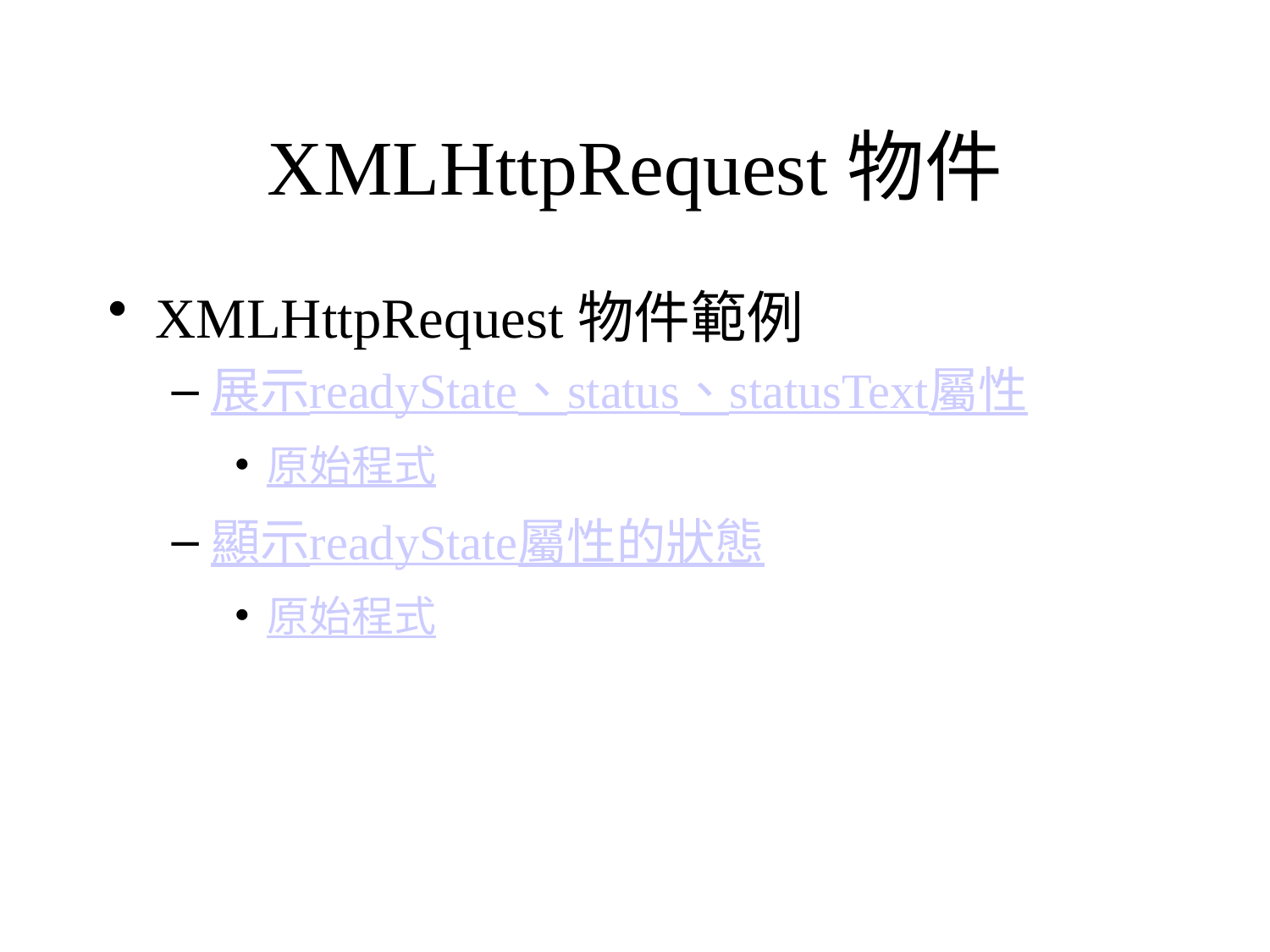

# XMLHttpRequest物件
XMLHttpRequest物件範例
展示readyState、status、statusText屬性
原始程式
顯示readyState屬性的狀態
原始程式